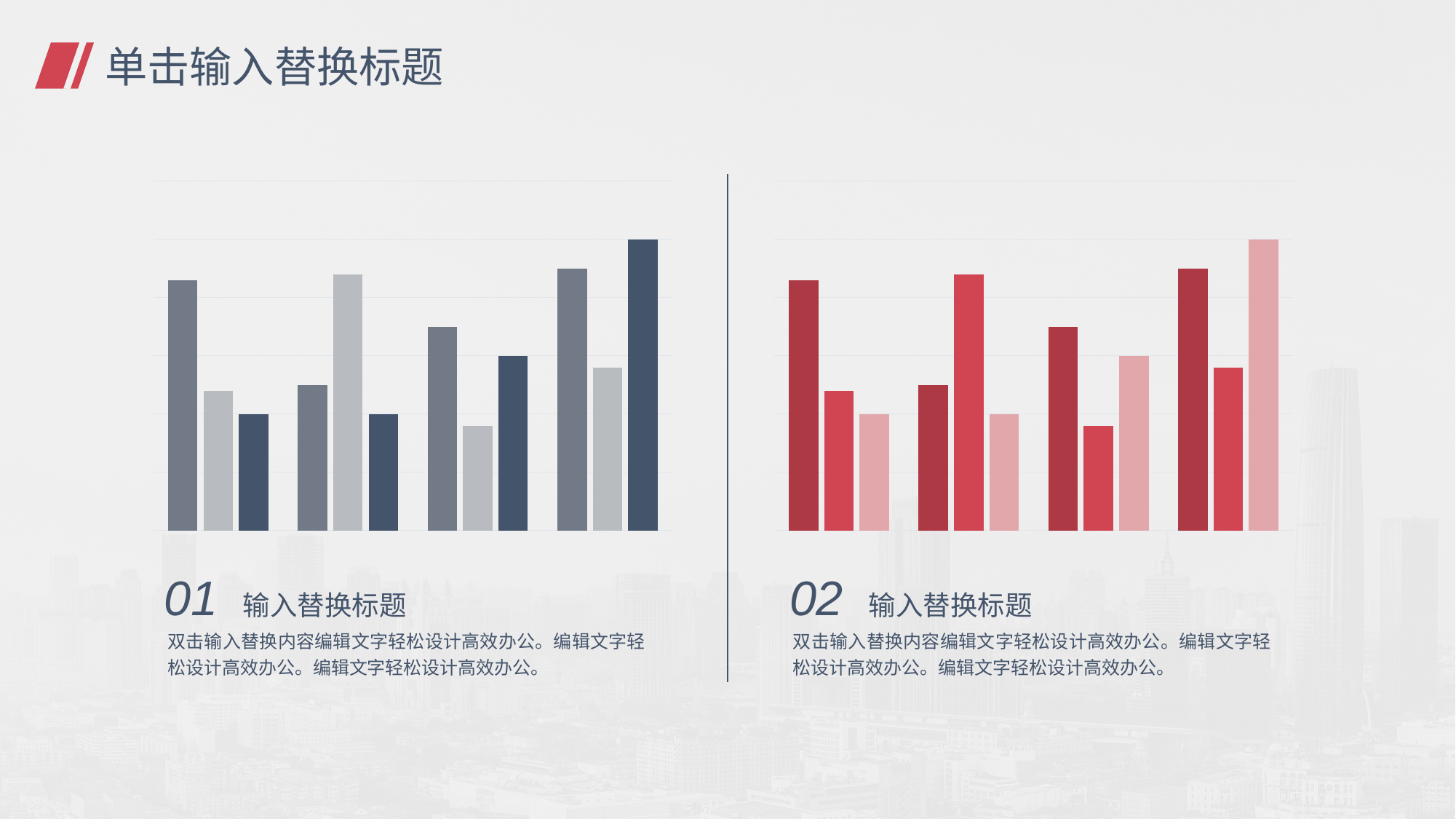

# 单击输入替换标题

### Chart

| Category | 添加内容 1 | 添加内容 2 | 添加内容 3 |
|---|---|---|---|
| 添加内容 1 | 4.3 | 2.4 | 2.0 |
| 添加内容 2 | 2.5 | 4.4 | 2.0 |
| 添加内容 3 | 3.5 | 1.8 | 3.0 |
| 添加内容 4 | 4.5 | 2.8 | 5.0 |

### Chart

| Category | 添加内容 1 | 添加内容 2 | 添加内容 3 |
|---|---|---|---|
| 添加内容 1 | 4.3 | 2.4 | 2.0 |
| 添加内容 2 | 2.5 | 4.4 | 2.0 |
| 添加内容 3 | 3.5 | 1.8 | 3.0 |
| 添加内容 4 | 4.5 | 2.8 | 5.0 |
01 输入替换标题
02 输入替换标题
双击输入替换内容编辑文字轻松设计高效办公。编辑文字轻松设计高效办公。编辑文字轻松设计高效办公。
双击输入替换内容编辑文字轻松设计高效办公。编辑文字轻松设计高效办公。编辑文字轻松设计高效办公。